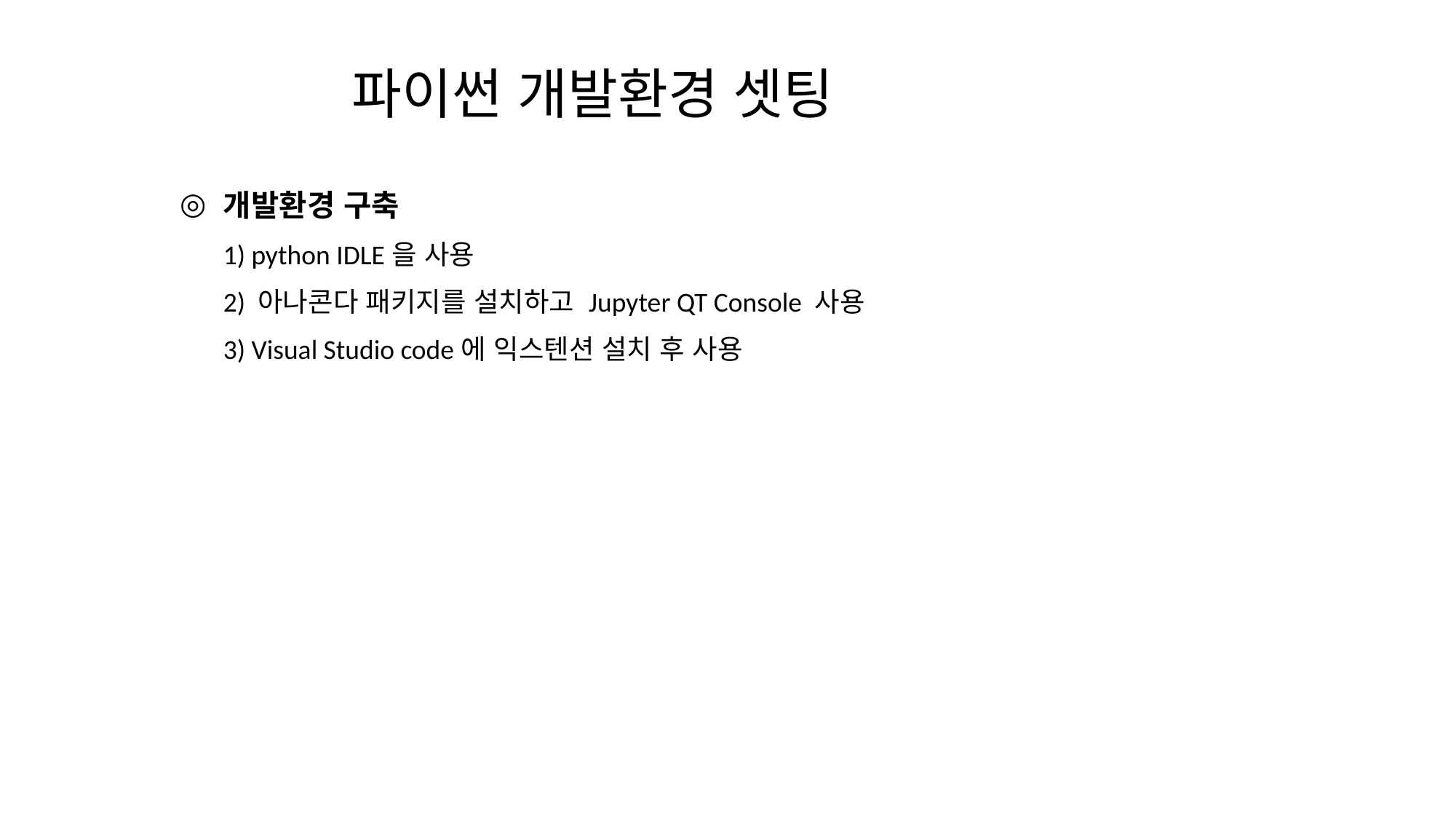

# 파이썬 개발환경 셋팅
개발환경 구축
1) python IDLE을 사용
2) 아나콘다 패키지를 설치하고 Jupyter QT Console 사용
3) Visual Studio code에 익스텐션 설치 후 사용